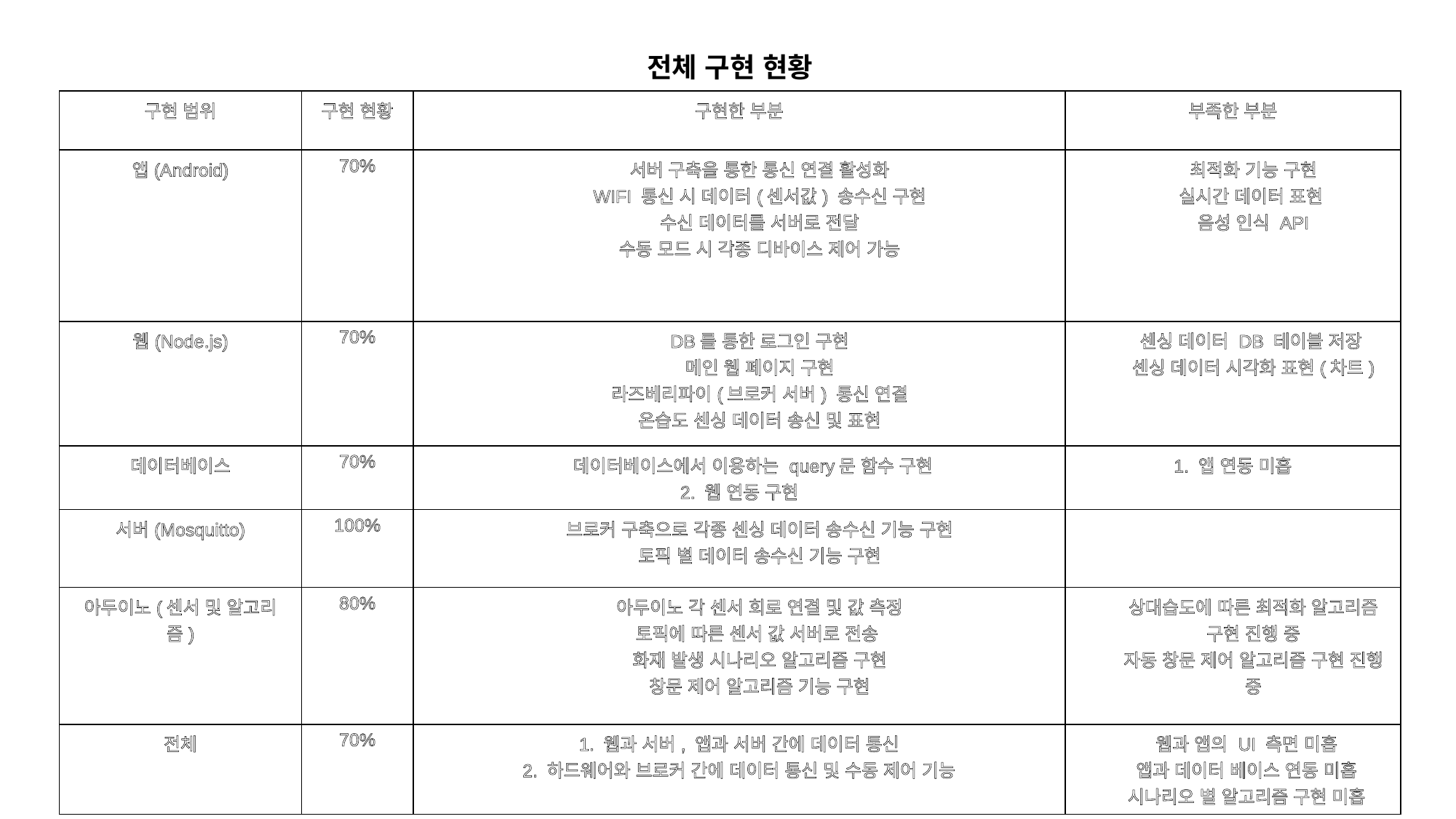

| 전체 구현 현황 |  |  |  |
| --- | --- | --- | --- |
| 구현 범위 | 구현 현황 | 구현한 부분 | 부족한 부분 |
| 앱(Android) | 70% | 서버 구축을 통한 통신 연결 활성화 WIFI 통신 시 데이터(센서값) 송수신 구현 수신 데이터를 서버로 전달 수동 모드 시 각종 디바이스 제어 가능 | 최적화 기능 구현 실시간 데이터 표현 음성 인식 API |
| 웹(Node.js) | 70% | DB를 통한 로그인 구현 메인 웹 페이지 구현 라즈베리파이(브로커 서버) 통신 연결 온습도 센싱 데이터 송신 및 표현 | 센싱 데이터 DB 테이블 저장 센싱 데이터 시각화 표현(차트) |
| 데이터베이스 | 70% | 데이터베이스에서 이용하는 query문 함수 구현 2. 웹 연동 구현 | 1. 앱 연동 미흡 |
| 서버(Mosquitto) | 100% | 브로커 구축으로 각종 센싱 데이터 송수신 기능 구현 토픽 별 데이터 송수신 기능 구현 |  |
| 아두이노(센서 및 알고리즘) | 80% | 아두이노 각 센서 회로 연결 및 값 측정 토픽에 따른 센서 값 서버로 전송 화재 발생 시나리오 알고리즘 구현 창문 제어 알고리즘 기능 구현 | 상대습도에 따른 최적화 알고리즘 구현 진행 중 자동 창문 제어 알고리즘 구현 진행 중 |
| 전체 | 70% | 1. 웹과 서버, 앱과 서버 간에 데이터 통신 2. 하드웨어와 브로커 간에 데이터 통신 및 수동 제어 기능 | 웹과 앱의 UI 측면 미흡 앱과 데이터 베이스 연동 미흡 시나리오 별 알고리즘 구현 미흡 |

48
49